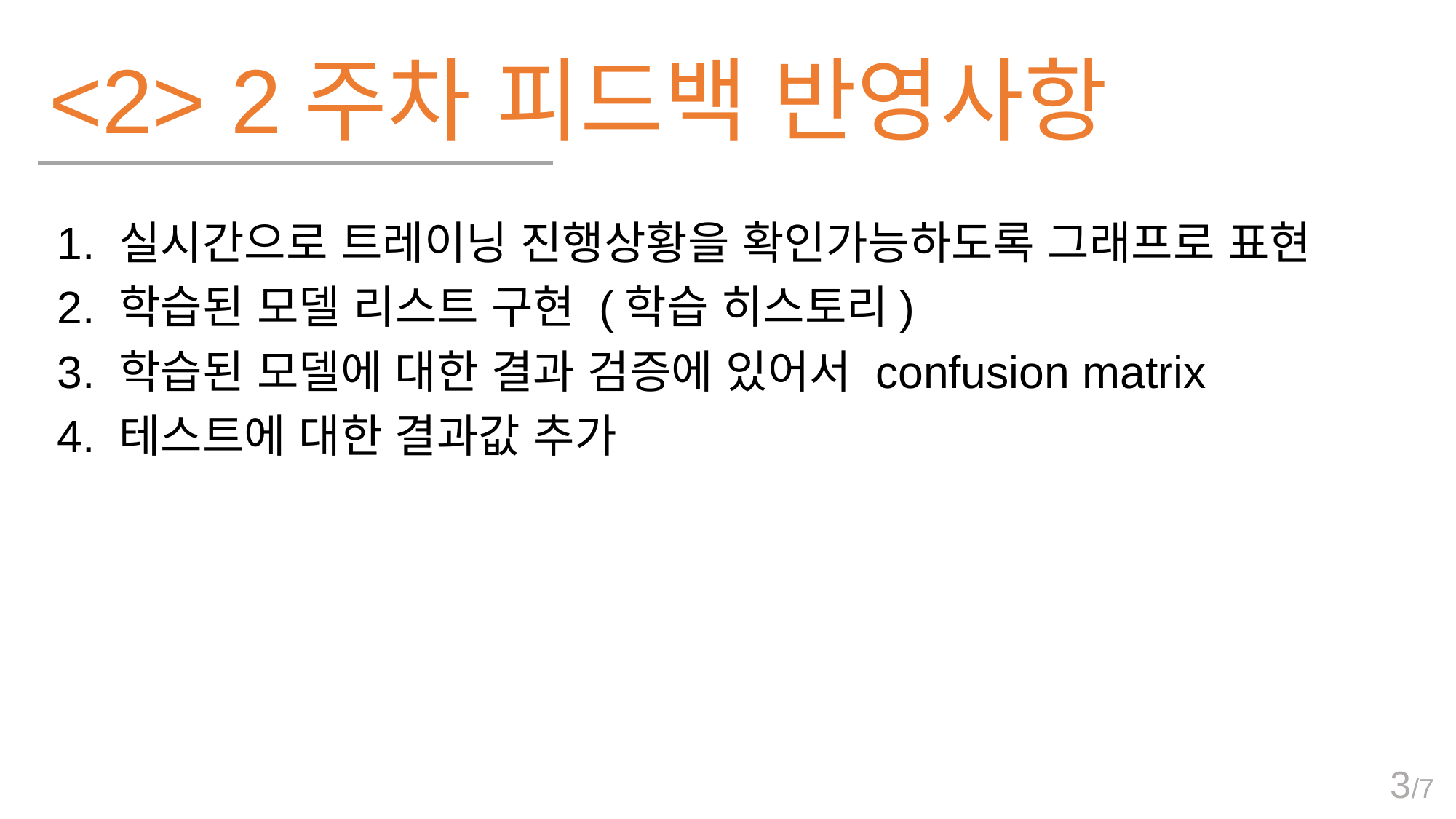

# <2> 2주차 피드백 반영사항
실시간으로 트레이닝 진행상황을 확인가능하도록 그래프로 표현
학습된 모델 리스트 구현 (학습 히스토리)
3. 학습된 모델에 대한 결과 검증에 있어서 confusion matrix
4. 테스트에 대한 결과값 추가
3/7